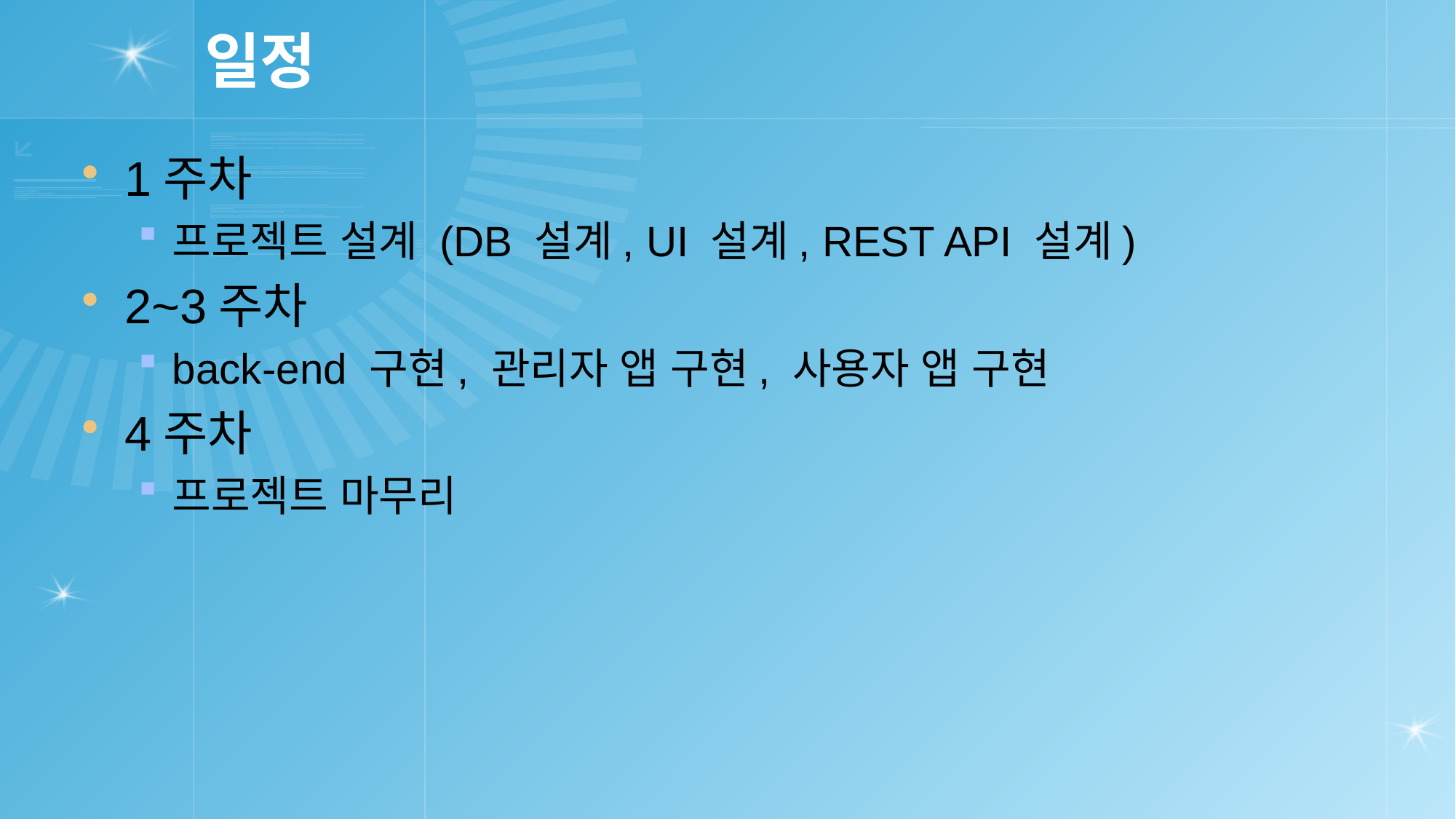

# 일정
1주차
프로젝트 설계 (DB 설계, UI 설계, REST API 설계)
2~3주차
back-end 구현, 관리자 앱 구현, 사용자 앱 구현
4주차
프로젝트 마무리